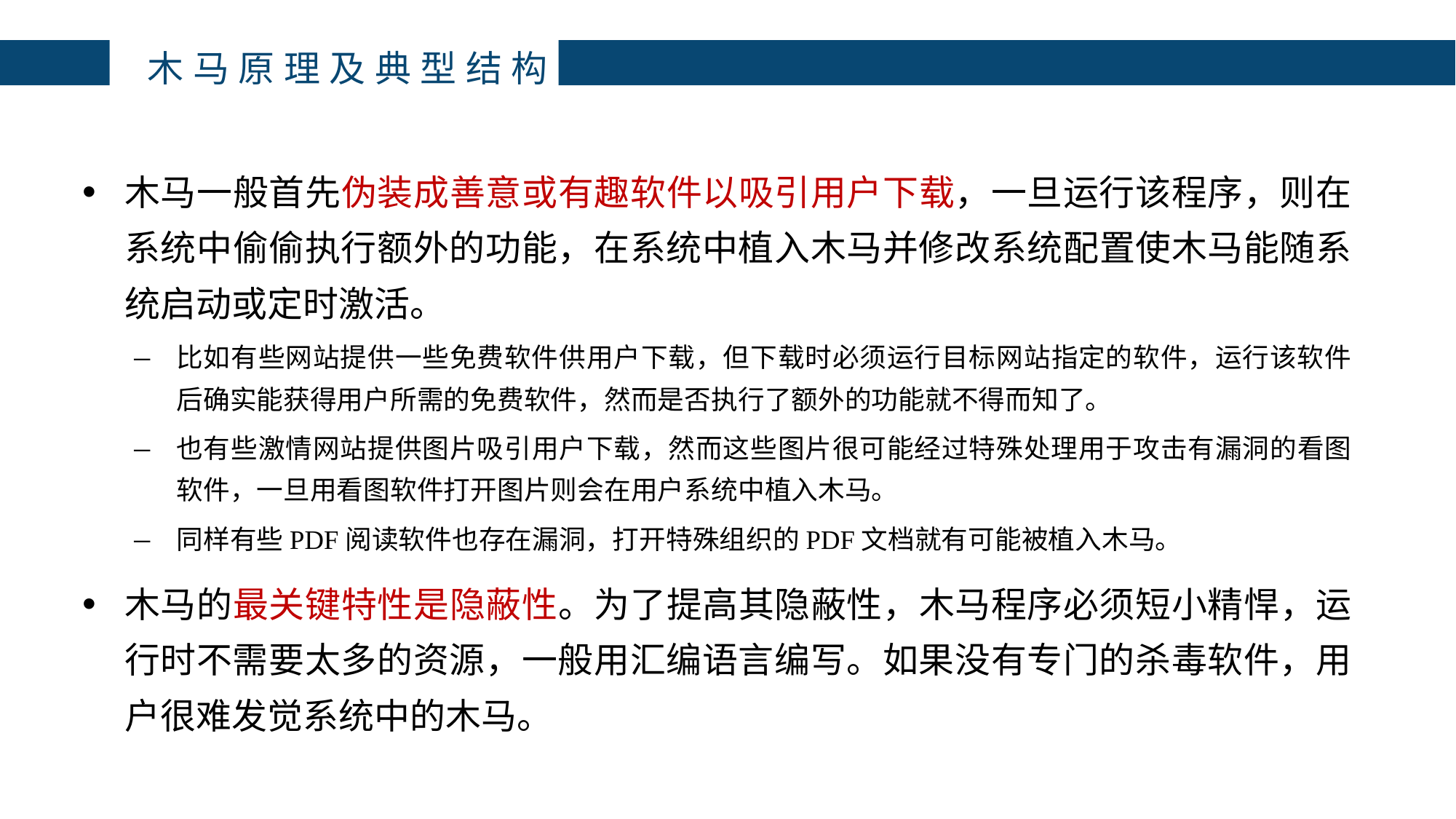

木马原理及典型结构

木马一般首先伪装成善意或有趣软件以吸引用户下载，一旦运行该程序，则在系统中偷偷执行额外的功能，在系统中植入木马并修改系统配置使木马能随系统启动或定时激活。
比如有些网站提供一些免费软件供用户下载，但下载时必须运行目标网站指定的软件，运行该软件后确实能获得用户所需的免费软件，然而是否执行了额外的功能就不得而知了。
也有些激情网站提供图片吸引用户下载，然而这些图片很可能经过特殊处理用于攻击有漏洞的看图软件，一旦用看图软件打开图片则会在用户系统中植入木马。
同样有些PDF阅读软件也存在漏洞，打开特殊组织的PDF文档就有可能被植入木马。
木马的最关键特性是隐蔽性。为了提高其隐蔽性，木马程序必须短小精悍，运行时不需要太多的资源，一般用汇编语言编写。如果没有专门的杀毒软件，用户很难发觉系统中的木马。